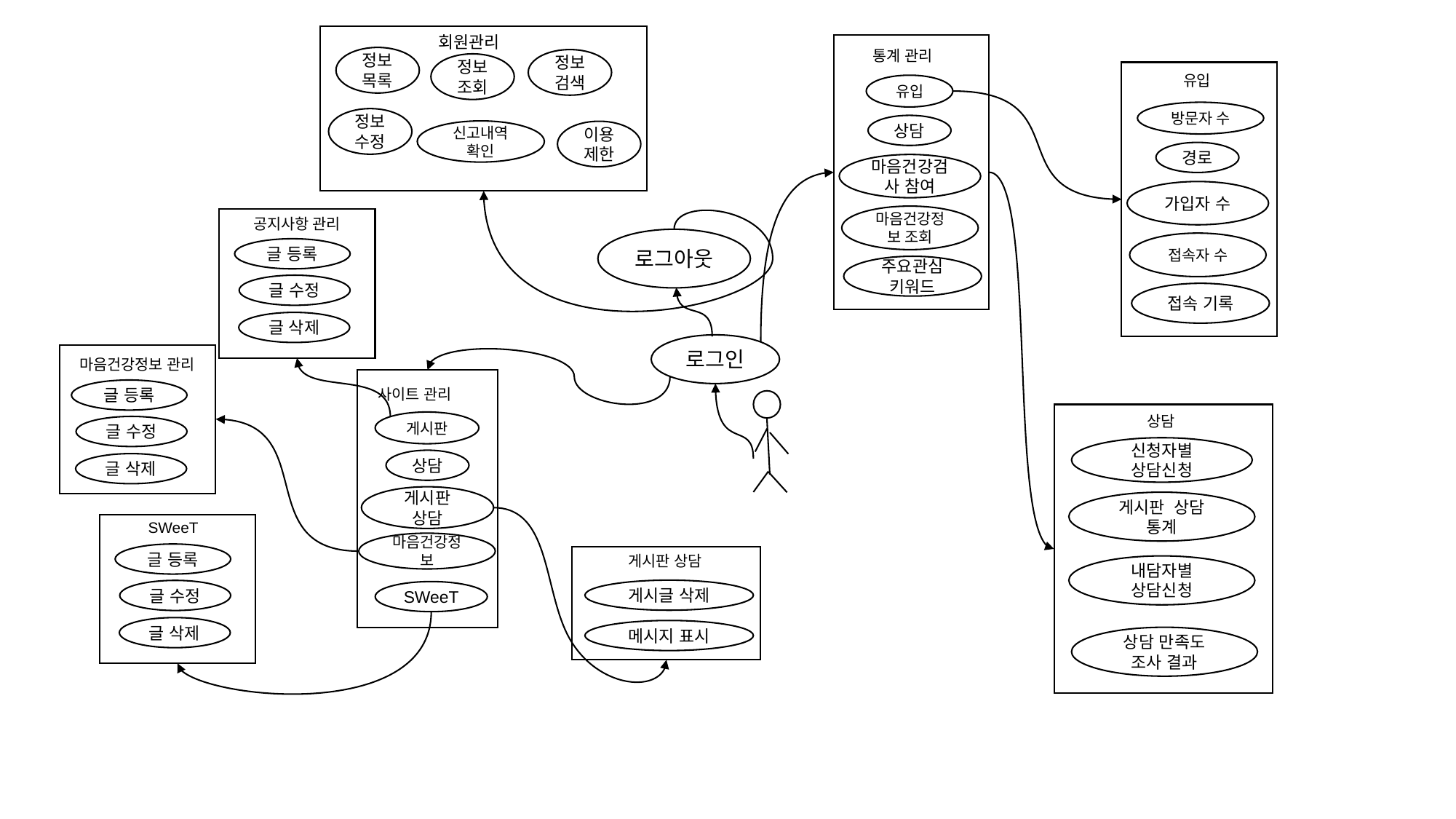

회원관리

통계 관리
정보목록
정보검색
정보조회

유입
방문자 수
경로
가입자 수
접속자 수
접속 기록
유입
정보수정
상담
신고내역확인
이용 제한
마음건강검사 참여
마음건강정보 조회

공지사항 관리
로그아웃
글 등록
주요관심 키워드
글 수정
글 삭제
로그인

마음건강정보 관리

사이트 관리
글 등록

상담
게시판
글 수정
신청자별 상담신청
상담
글 삭제
게시판 상담
게시판  상담 통계
SWeeT

마음건강정보
글 등록
게시판 상담

내담자별 상담신청
게시글 삭제
글 수정
SWeeT
글 삭제
메시지 표시
상담 만족도 조사 결과